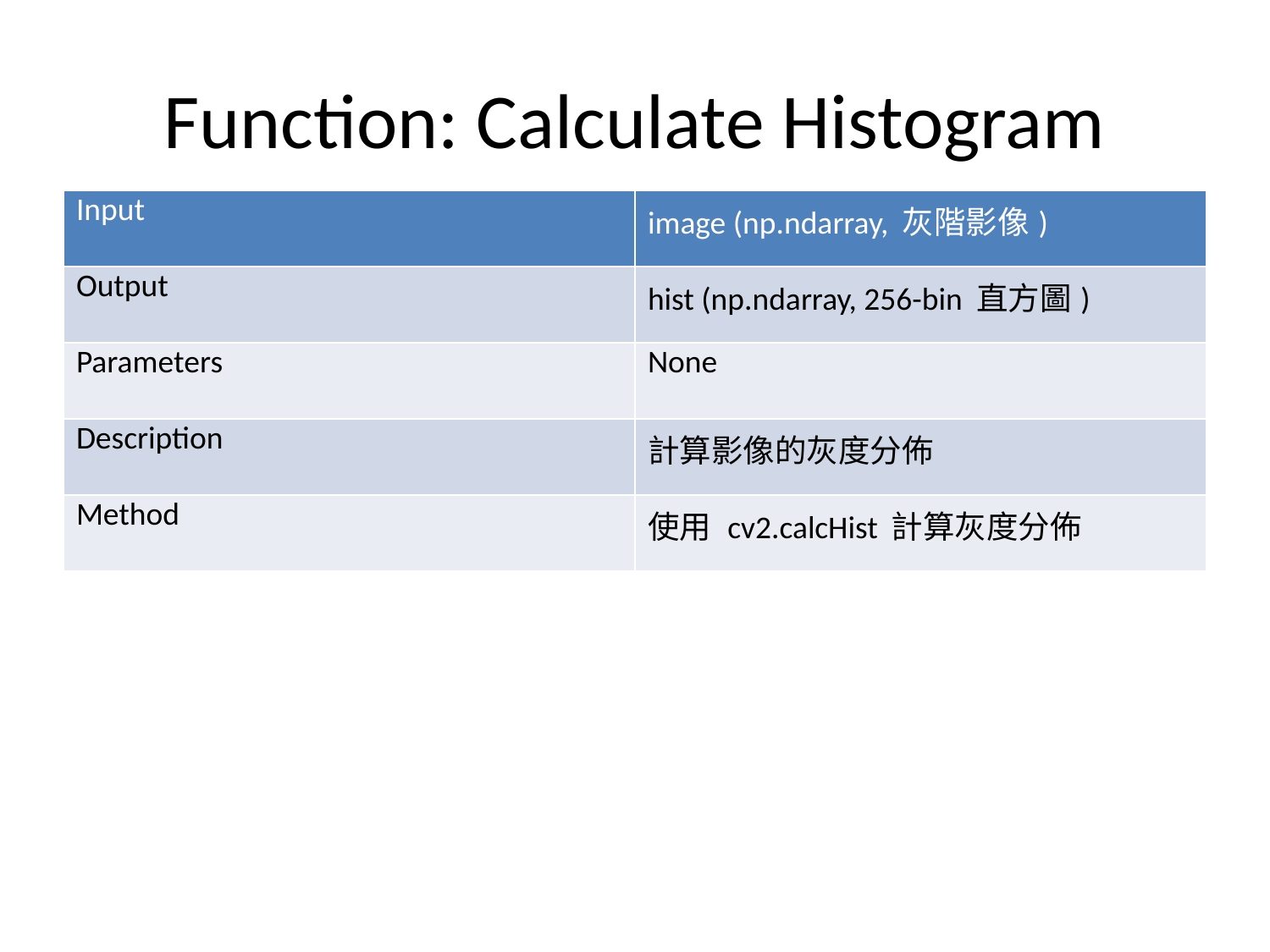

# Function: Calculate Histogram
| Input | image (np.ndarray, 灰階影像) |
| --- | --- |
| Output | hist (np.ndarray, 256-bin 直方圖) |
| Parameters | None |
| Description | 計算影像的灰度分佈 |
| Method | 使用 cv2.calcHist 計算灰度分佈 |